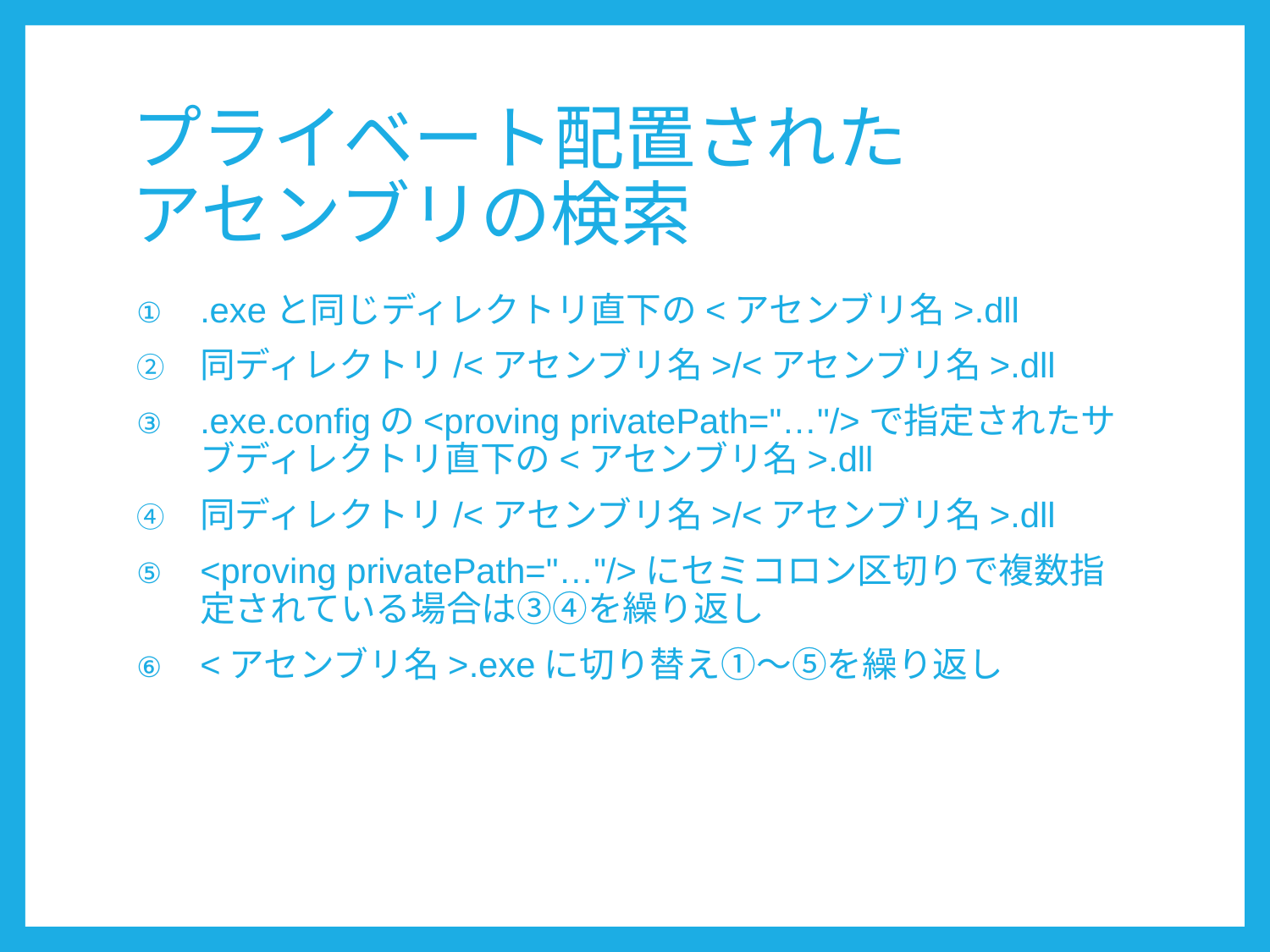

# プライベート配置された アセンブリの検索
.exeと同じディレクトリ直下の<アセンブリ名>.dll
同ディレクトリ/<アセンブリ名>/<アセンブリ名>.dll
.exe.configの<proving privatePath="…"/>で指定されたサブディレクトリ直下の<アセンブリ名>.dll
同ディレクトリ/<アセンブリ名>/<アセンブリ名>.dll
<proving privatePath="…"/>にセミコロン区切りで複数指定されている場合は③④を繰り返し
<アセンブリ名>.exeに切り替え①～⑤を繰り返し